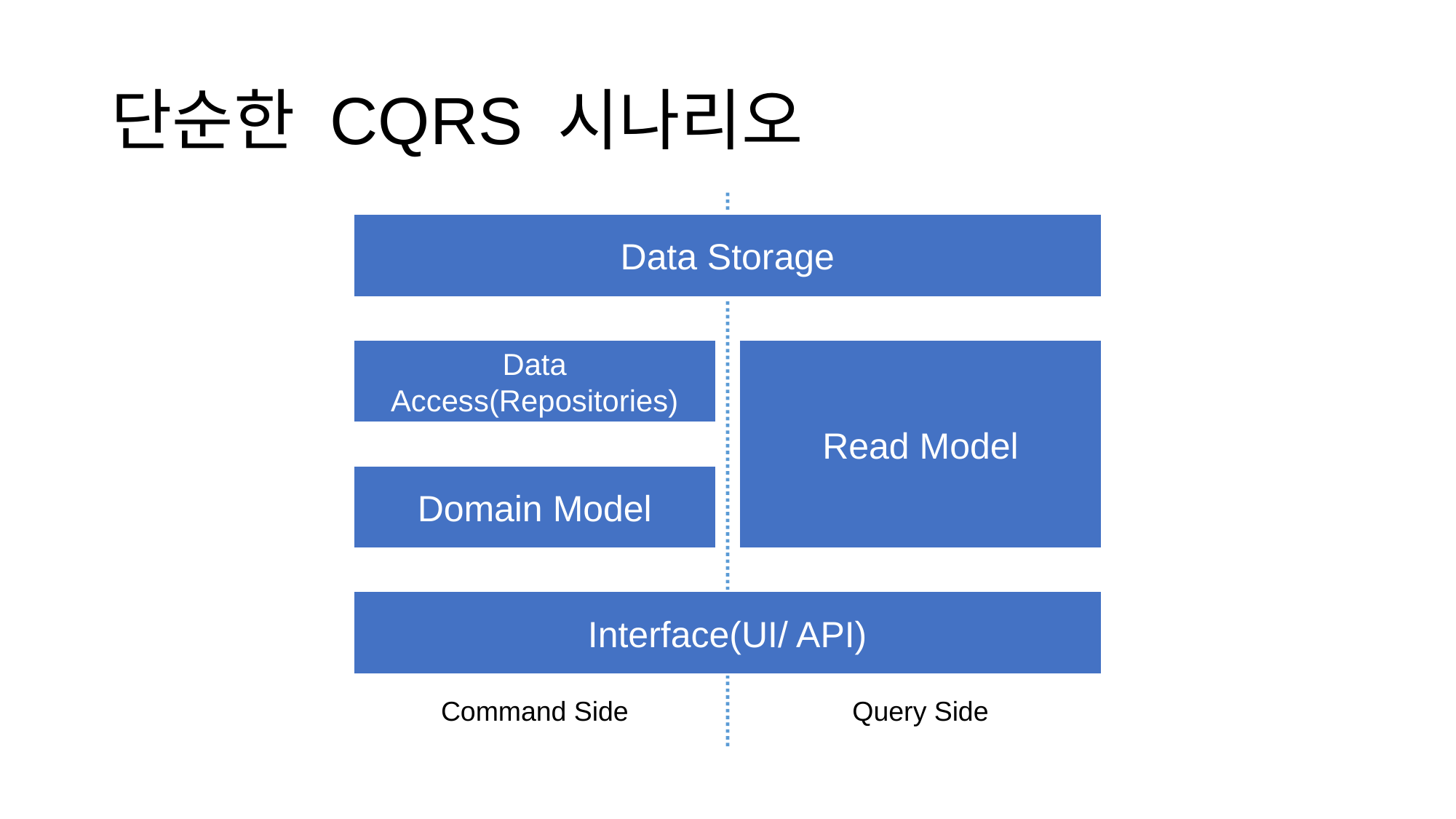

# 단순한 CQRS 시나리오
Data Storage
Data Access(Repositories)
Read Model
Domain Model
Interface(UI/ API)
Command Side
Query Side